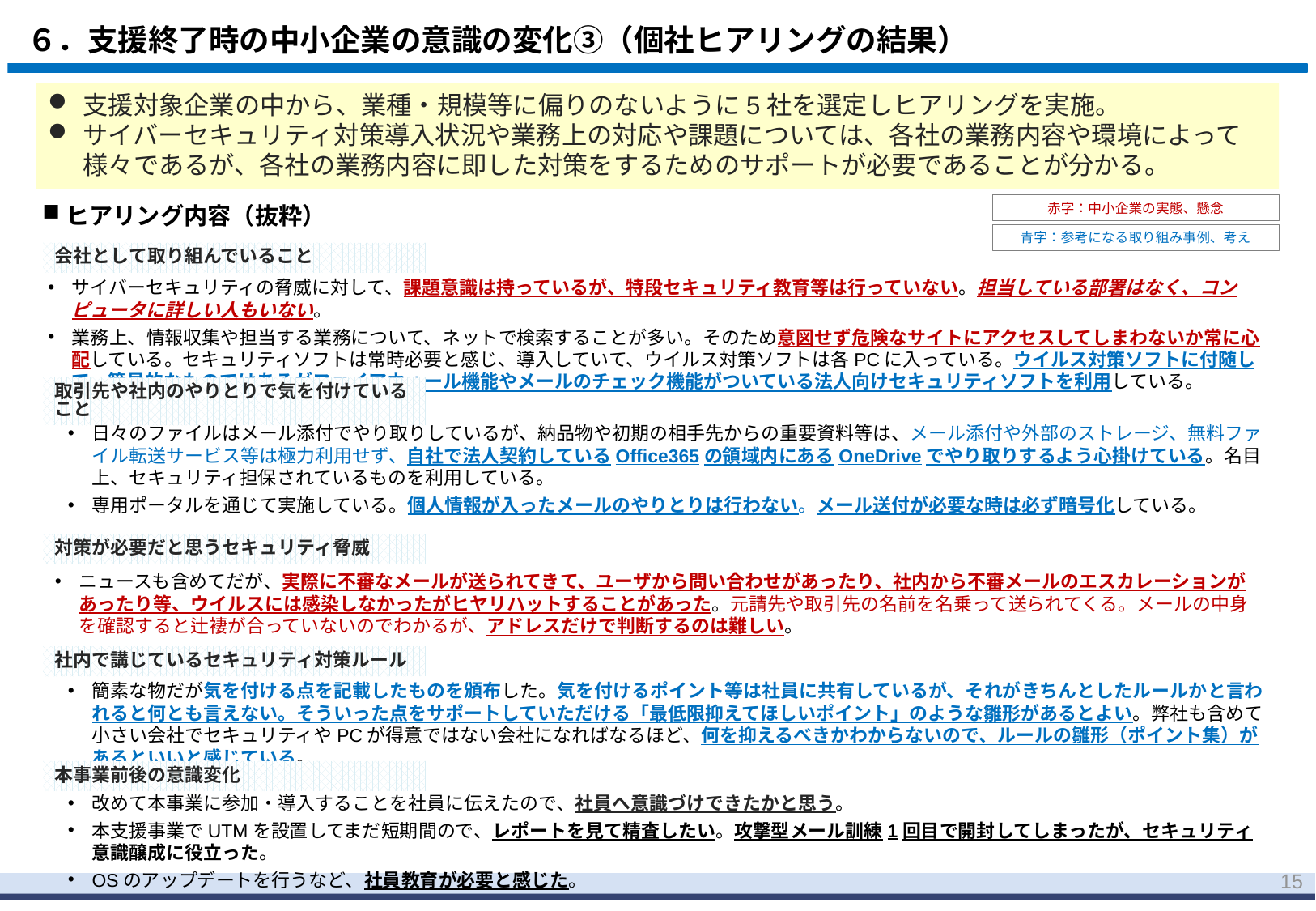

# ６．支援終了時の中小企業の意識の変化③（個社ヒアリングの結果）
支援対象企業の中から、業種・規模等に偏りのないように5社を選定しヒアリングを実施。
サイバーセキュリティ対策導入状況や業務上の対応や課題については、各社の業務内容や環境によって様々であるが、各社の業務内容に即した対策をするためのサポートが必要であることが分かる。

赤字：中小企業の実態、懸念
ヒアリング内容（抜粋）
青字：参考になる取り組み事例、考え
会社として取り組んでいること
サイバーセキュリティの脅威に対して、課題意識は持っているが、特段セキュリティ教育等は行っていない。担当している部署はなく、コンピュータに詳しい人もいない。
業務上、情報収集や担当する業務について、ネットで検索することが多い。そのため意図せず危険なサイトにアクセスしてしまわないか常に心配している。セキュリティソフトは常時必要と感じ、導入していて、ウイルス対策ソフトは各PCに入っている。ウイルス対策ソフトに付随して、簡易的なものではあるがファイアウォール機能やメールのチェック機能がついている法人向けセキュリティソフトを利用している。
取引先や社内のやりとりで気を付けていること
日々のファイルはメール添付でやり取りしているが、納品物や初期の相手先からの重要資料等は、メール添付や外部のストレージ、無料ファイル転送サービス等は極力利用せず、自社で法人契約しているOffice365の領域内にあるOneDriveでやり取りするよう心掛けている。名目上、セキュリティ担保されているものを利用している。
専用ポータルを通じて実施している。個人情報が入ったメールのやりとりは行わない。メール送付が必要な時は必ず暗号化している。
対策が必要だと思うセキュリティ脅威
ニュースも含めてだが、実際に不審なメールが送られてきて、ユーザから問い合わせがあったり、社内から不審メールのエスカレーションがあったり等、ウイルスには感染しなかったがヒヤリハットすることがあった。元請先や取引先の名前を名乗って送られてくる。メールの中身を確認すると辻褄が合っていないのでわかるが、アドレスだけで判断するのは難しい。
社内で講じているセキュリティ対策ルール
簡素な物だが気を付ける点を記載したものを頒布した。気を付けるポイント等は社員に共有しているが、それがきちんとしたルールかと言われると何とも言えない。そういった点をサポートしていただける「最低限抑えてほしいポイント」のような雛形があるとよい。弊社も含めて小さい会社でセキュリティやPCが得意ではない会社になればなるほど、何を抑えるべきかわからないので、ルールの雛形（ポイント集）があるといいと感じている。
本事業前後の意識変化
改めて本事業に参加・導入することを社員に伝えたので、社員へ意識づけできたかと思う。
本支援事業でUTMを設置してまだ短期間ので、レポートを見て精査したい。攻撃型メール訓練1回目で開封してしまったが、セキュリティ意識醸成に役立った。
OSのアップデートを行うなど、社員教育が必要と感じた。
15